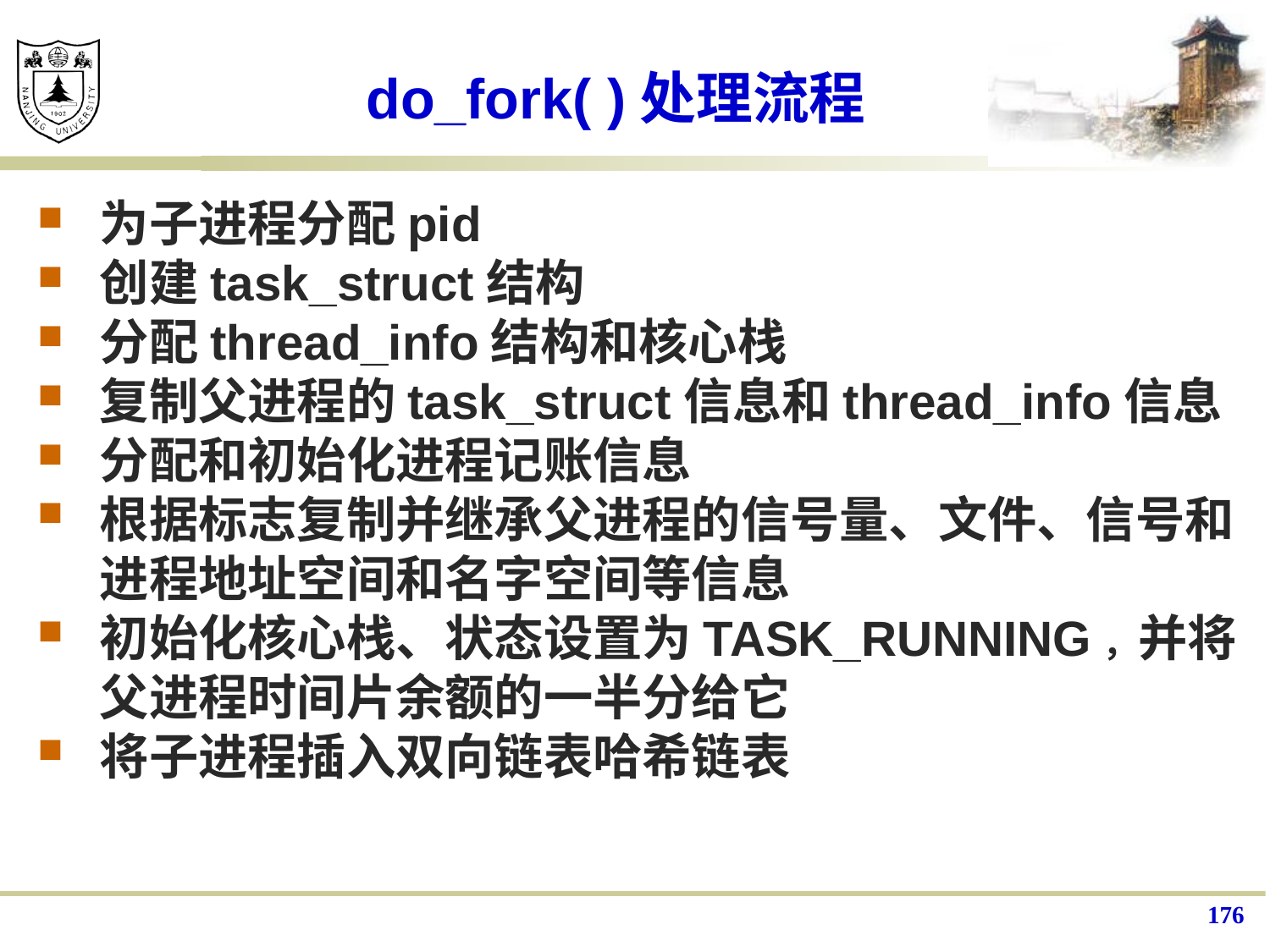

# do_fork( )处理流程
为子进程分配pid
创建task_struct结构
分配thread_info结构和核心栈
复制父进程的task_struct信息和thread_info信息
分配和初始化进程记账信息
根据标志复制并继承父进程的信号量、文件、信号和进程地址空间和名字空间等信息
初始化核心栈、状态设置为TASK_RUNNING，并将父进程时间片余额的一半分给它
将子进程插入双向链表哈希链表

176